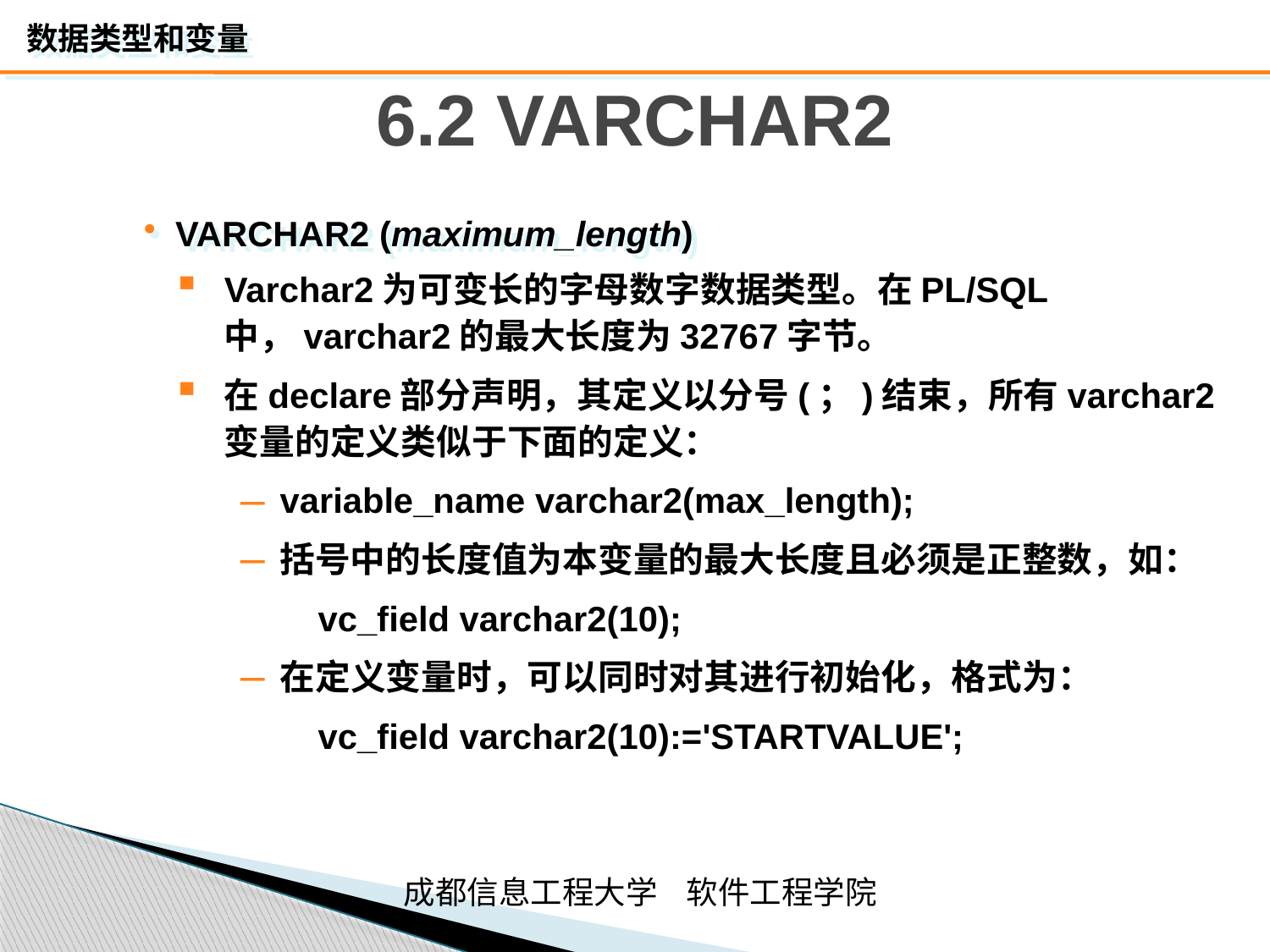

# 6.2 VARCHAR2
VARCHAR2 (maximum_length)
Varchar2为可变长的字母数字数据类型。在PL/SQL中，varchar2的最大长度为32767字节。
在declare部分声明，其定义以分号(；)结束，所有varchar2变量的定义类似于下面的定义：
variable_name varchar2(max_length);
括号中的长度值为本变量的最大长度且必须是正整数，如：
        vc_field varchar2(10);
在定义变量时，可以同时对其进行初始化，格式为：
        vc_field varchar2(10):='STARTVALUE';